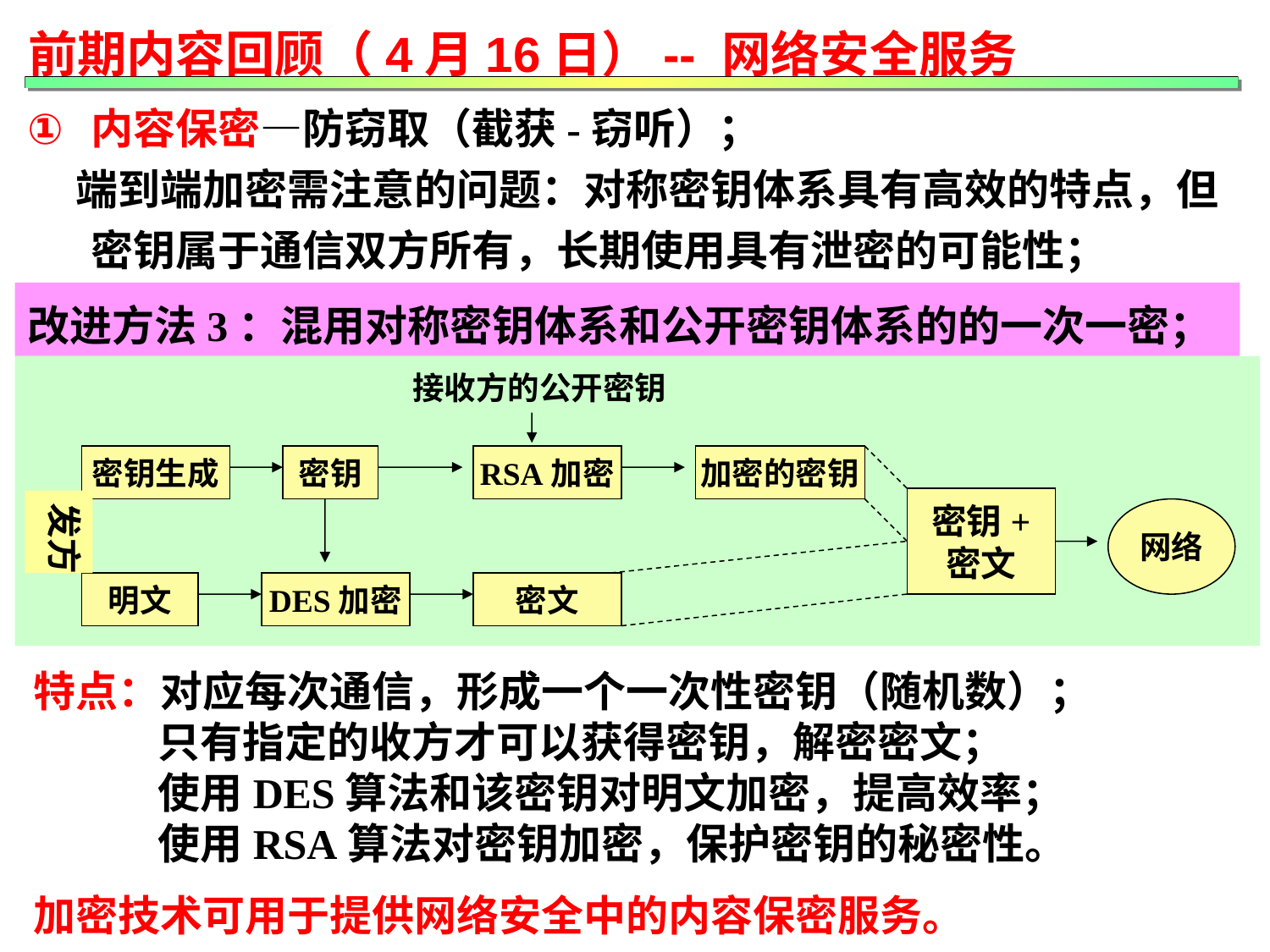

前期内容回顾（4月16日）-- 网络安全服务

内容保密—防窃取（截获-窃听）；
    端到端加密需注意的问题：对称密钥体系具有高效的特点，但密钥属于通信双方所有，长期使用具有泄密的可能性；
改进方法3：混用对称密钥体系和公开密钥体系的的一次一密；

接收方的公开密钥

密钥生成
密钥
RSA加密
加密的密钥

密钥+
密文
发方

网络

明文
DES加密
密文

特点：对应每次通信，形成一个一次性密钥（随机数）；
            只有指定的收方才可以获得密钥，解密密文；
            使用DES算法和该密钥对明文加密，提高效率；
            使用RSA算法对密钥加密，保护密钥的秘密性。

加密技术可用于提供网络安全中的内容保密服务。